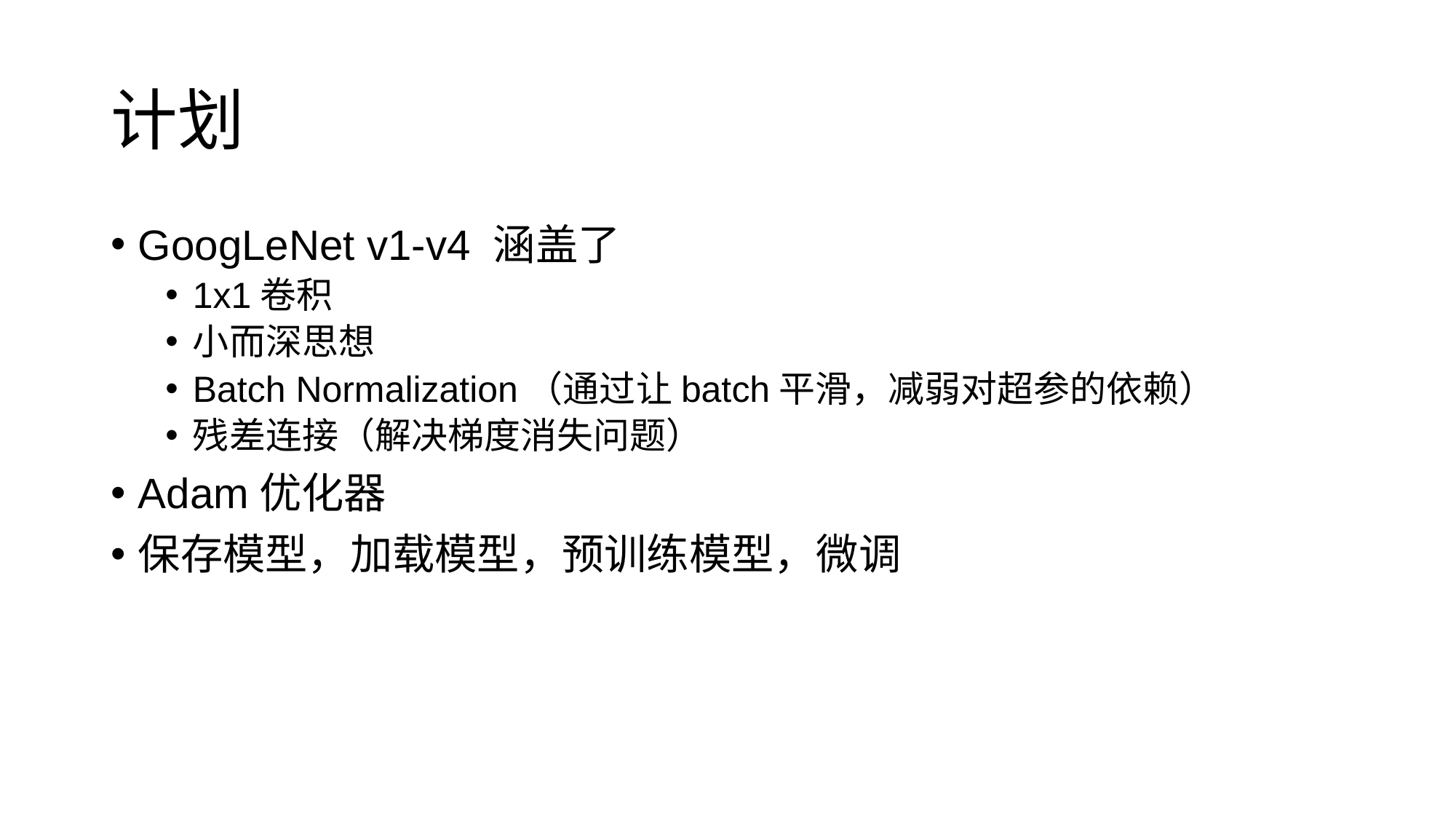

# 计划
GoogLeNet v1-v4 涵盖了
1x1卷积
小而深思想
Batch Normalization（通过让batch平滑，减弱对超参的依赖）
残差连接（解决梯度消失问题）
Adam优化器
保存模型，加载模型，预训练模型，微调